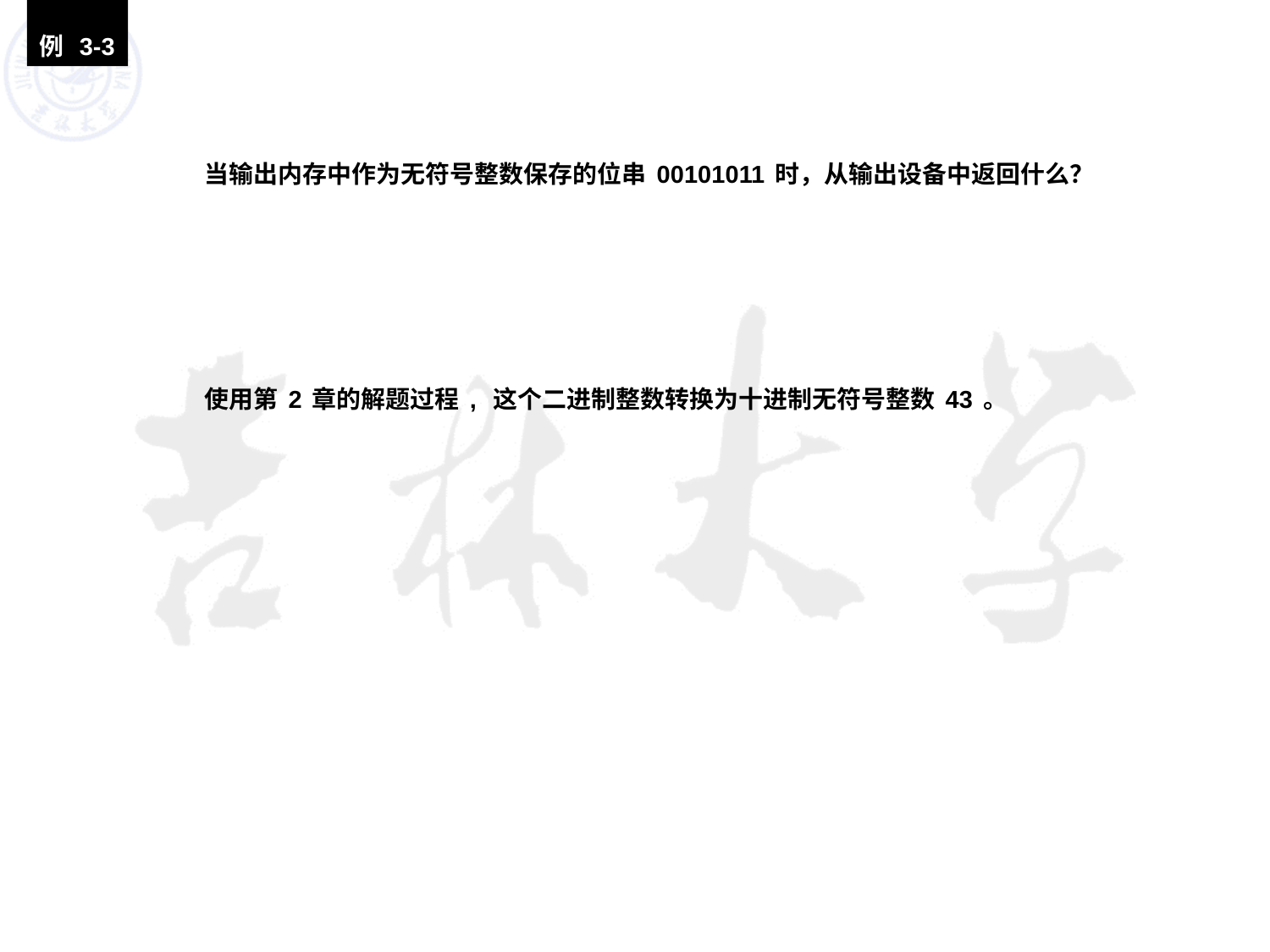

例 3-3
	当输出内存中作为无符号整数保存的位串00101011时，从输出设备中返回什么？
	使用第2章的解题过程, 这个二进制整数转换为十进制无符号整数43。